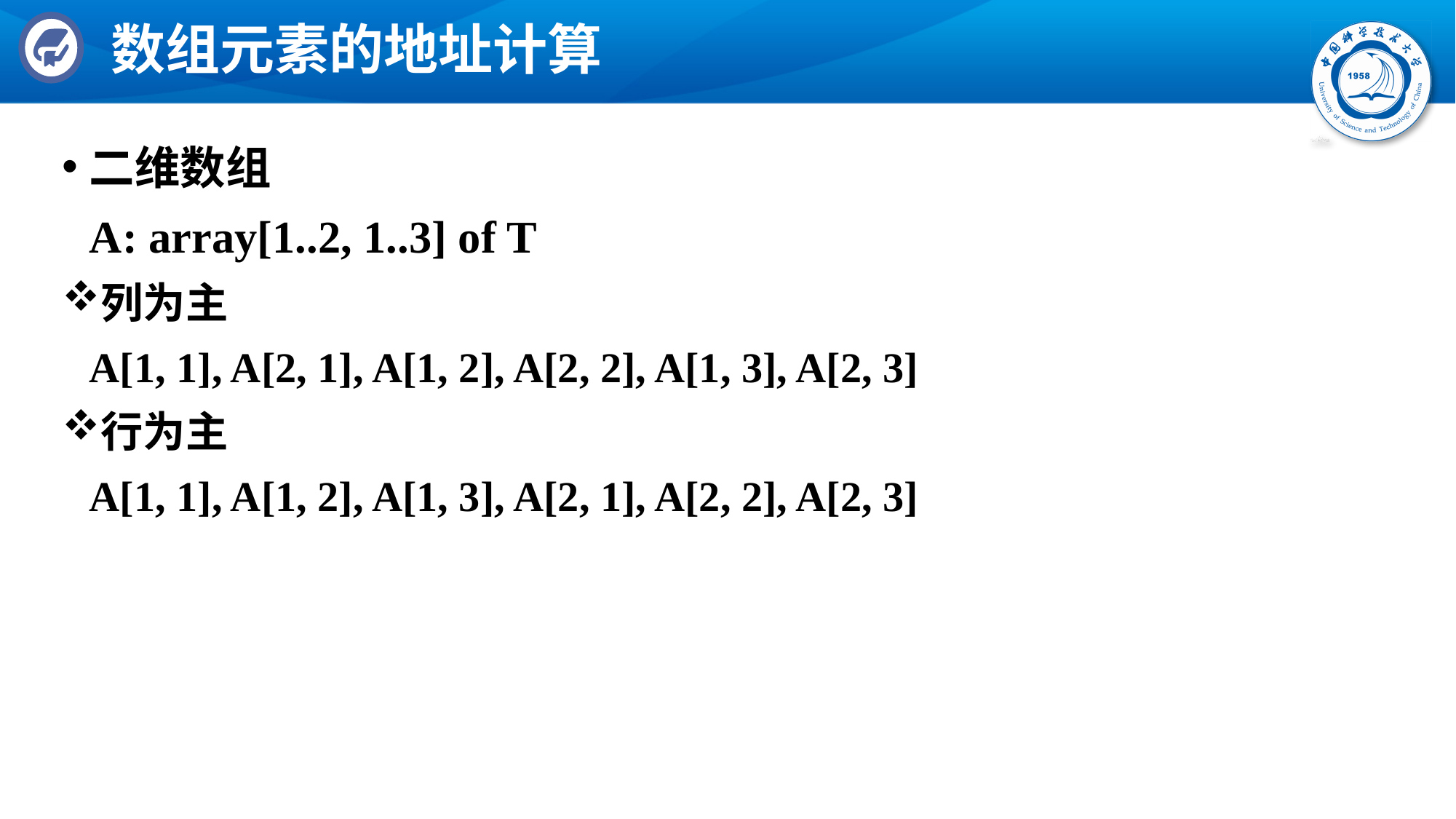

# 数组元素的地址计算
二维数组
	A: array[1..2, 1..3] of T
列为主
	A[1, 1], A[2, 1], A[1, 2], A[2, 2], A[1, 3], A[2, 3]
行为主
	A[1, 1], A[1, 2], A[1, 3], A[2, 1], A[2, 2], A[2, 3]